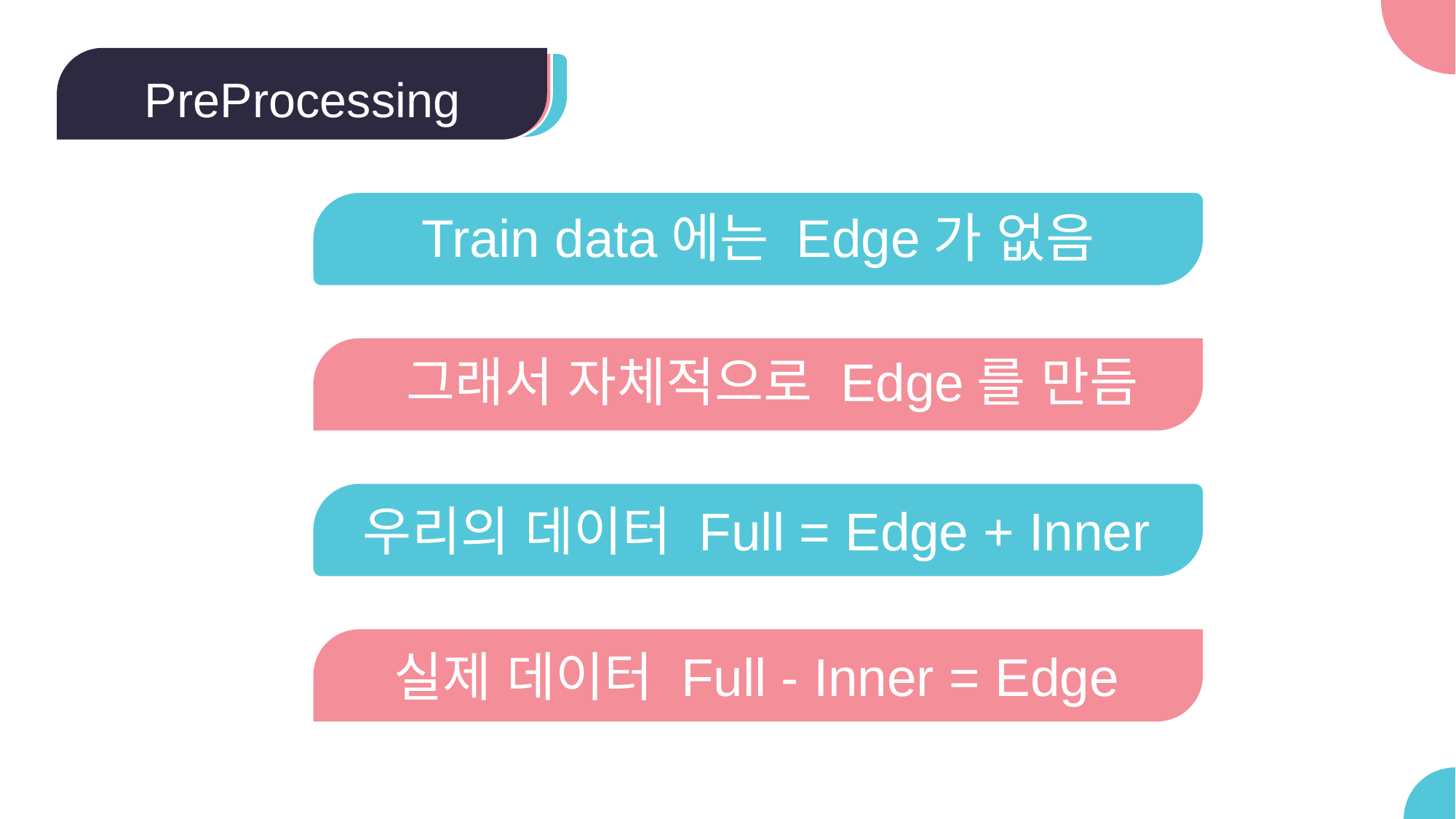

PreProcessing

Train data에는 Edge가 없음

그래서 자체적으로 Edge를 만듬

우리의 데이터 Full = Edge + Inner

실제 데이터 Full - Inner = Edge